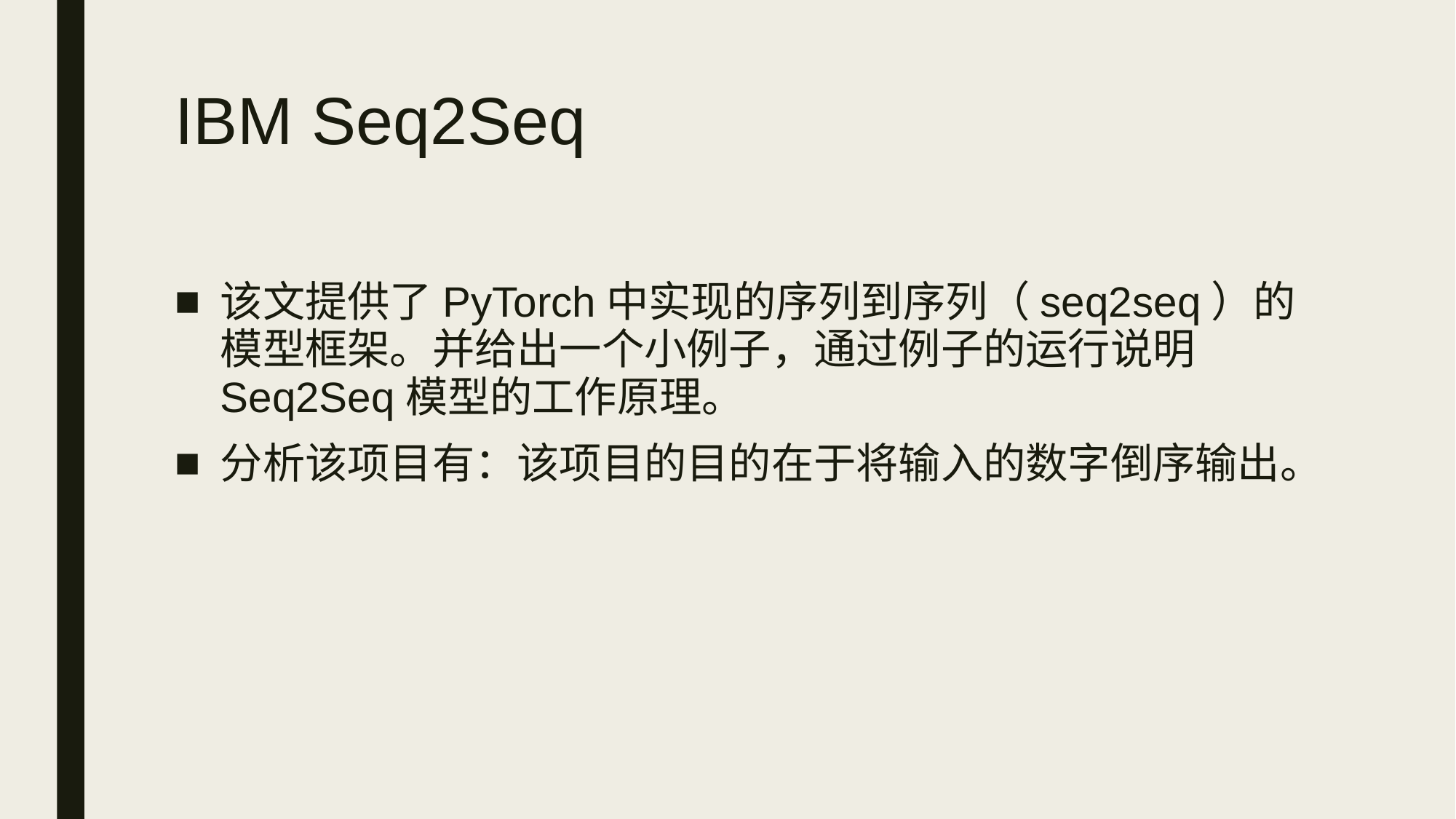

# IBM Seq2Seq
该文提供了PyTorch中实现的序列到序列（seq2seq）的模型框架。并给出一个小例子，通过例子的运行说明Seq2Seq模型的工作原理。
分析该项目有：该项目的目的在于将输入的数字倒序输出。